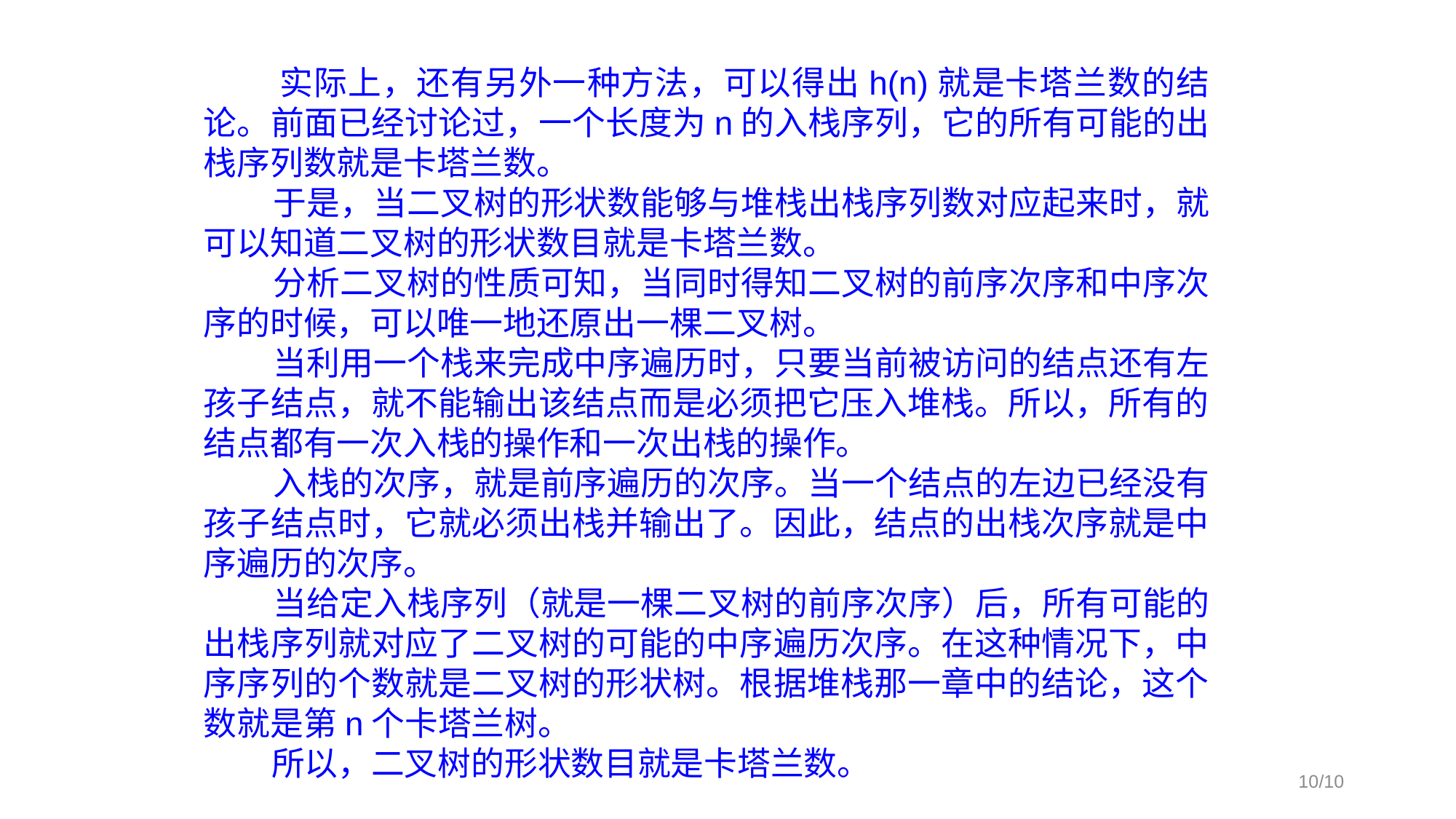

实际上，还有另外一种方法，可以得出h(n)就是卡塔兰数的结论。前面已经讨论过，一个长度为n的入栈序列，它的所有可能的出栈序列数就是卡塔兰数。
        于是，当二叉树的形状数能够与堆栈出栈序列数对应起来时，就可以知道二叉树的形状数目就是卡塔兰数。
        分析二叉树的性质可知，当同时得知二叉树的前序次序和中序次序的时候，可以唯一地还原出一棵二叉树。
        当利用一个栈来完成中序遍历时，只要当前被访问的结点还有左孩子结点，就不能输出该结点而是必须把它压入堆栈。所以，所有的结点都有一次入栈的操作和一次出栈的操作。
        入栈的次序，就是前序遍历的次序。当一个结点的左边已经没有孩子结点时，它就必须出栈并输出了。因此，结点的出栈次序就是中序遍历的次序。
        当给定入栈序列（就是一棵二叉树的前序次序）后，所有可能的出栈序列就对应了二叉树的可能的中序遍历次序。在这种情况下，中序序列的个数就是二叉树的形状树。根据堆栈那一章中的结论，这个数就是第n个卡塔兰树。
        所以，二叉树的形状数目就是卡塔兰数。
10/10